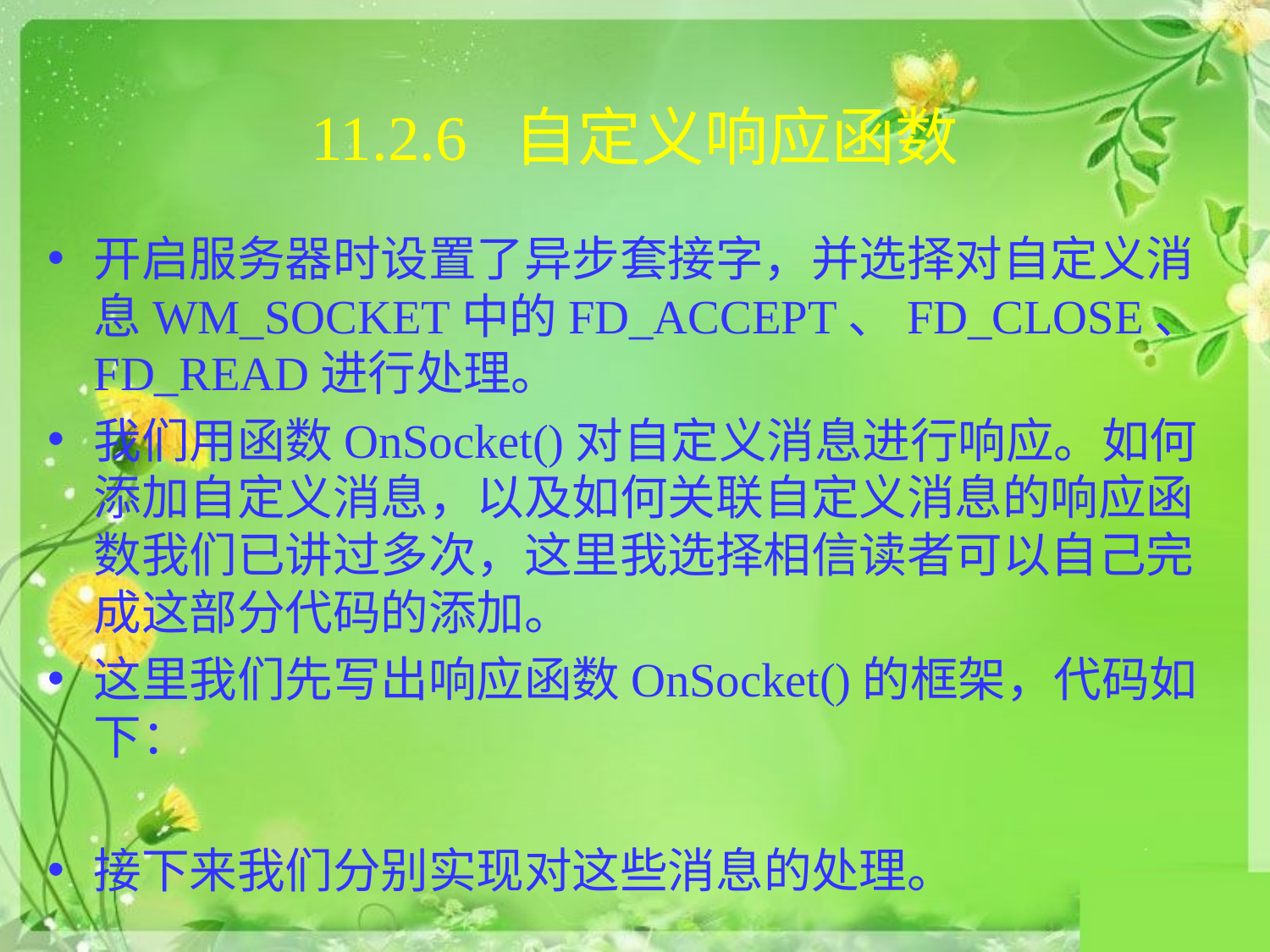

# 11.2.6  自定义响应函数
开启服务器时设置了异步套接字，并选择对自定义消息WM_SOCKET中的FD_ACCEPT、FD_CLOSE、FD_READ进行处理。
我们用函数OnSocket()对自定义消息进行响应。如何添加自定义消息，以及如何关联自定义消息的响应函数我们已讲过多次，这里我选择相信读者可以自己完成这部分代码的添加。
这里我们先写出响应函数OnSocket()的框架，代码如下：

接下来我们分别实现对这些消息的处理。